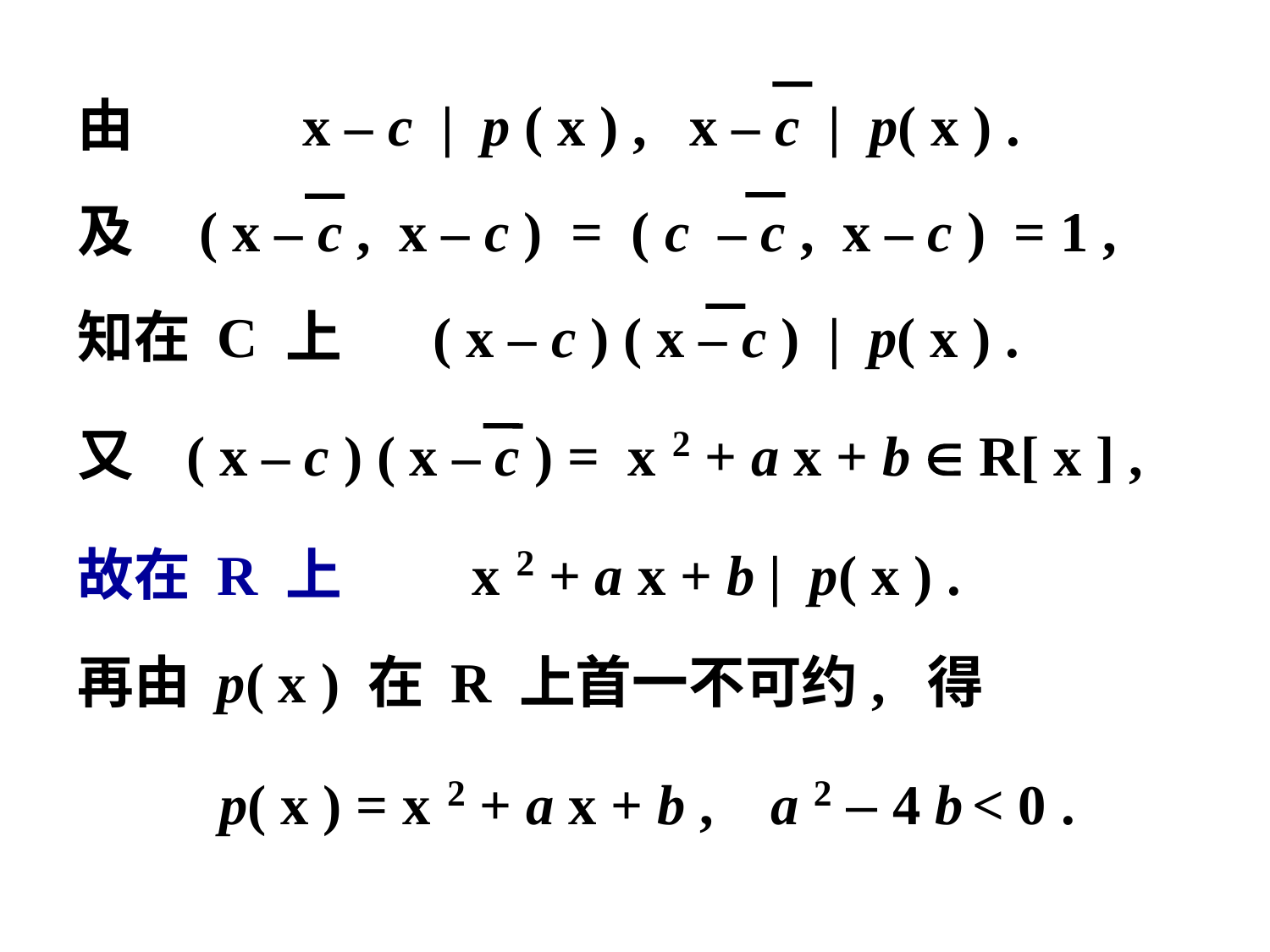

由            x – c  |  p ( x ) ,   x – c  |  p( x ) .
及    ( x – c ,  x – c )  =  ( c  – c ,  x – c )  = 1 ,
知在 C 上      ( x – c ) ( x – c )  |  p( x ) .
又   ( x – c ) ( x – c ) =  x 2 + a x + b ∈ R[ x ] ,
故在 R 上         x 2 + a x + b |  p( x ) .
再由 p( x ) 在 R 上首一不可约,  得
          p( x ) = x 2 + a x + b ,    a 2 – 4 b < 0 .